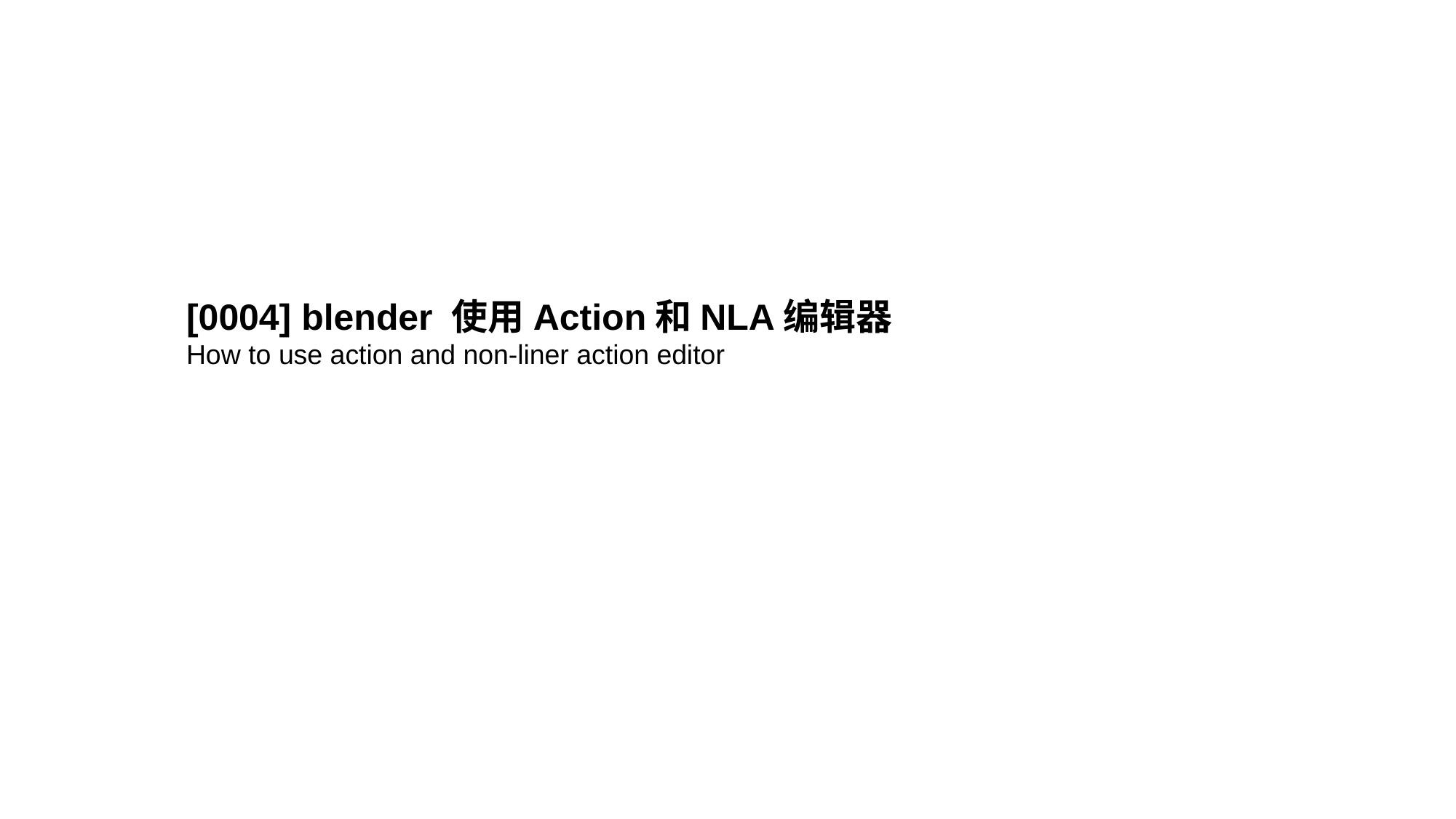

[0004] blender 使用Action和NLA编辑器
How to use action and non-liner action editor